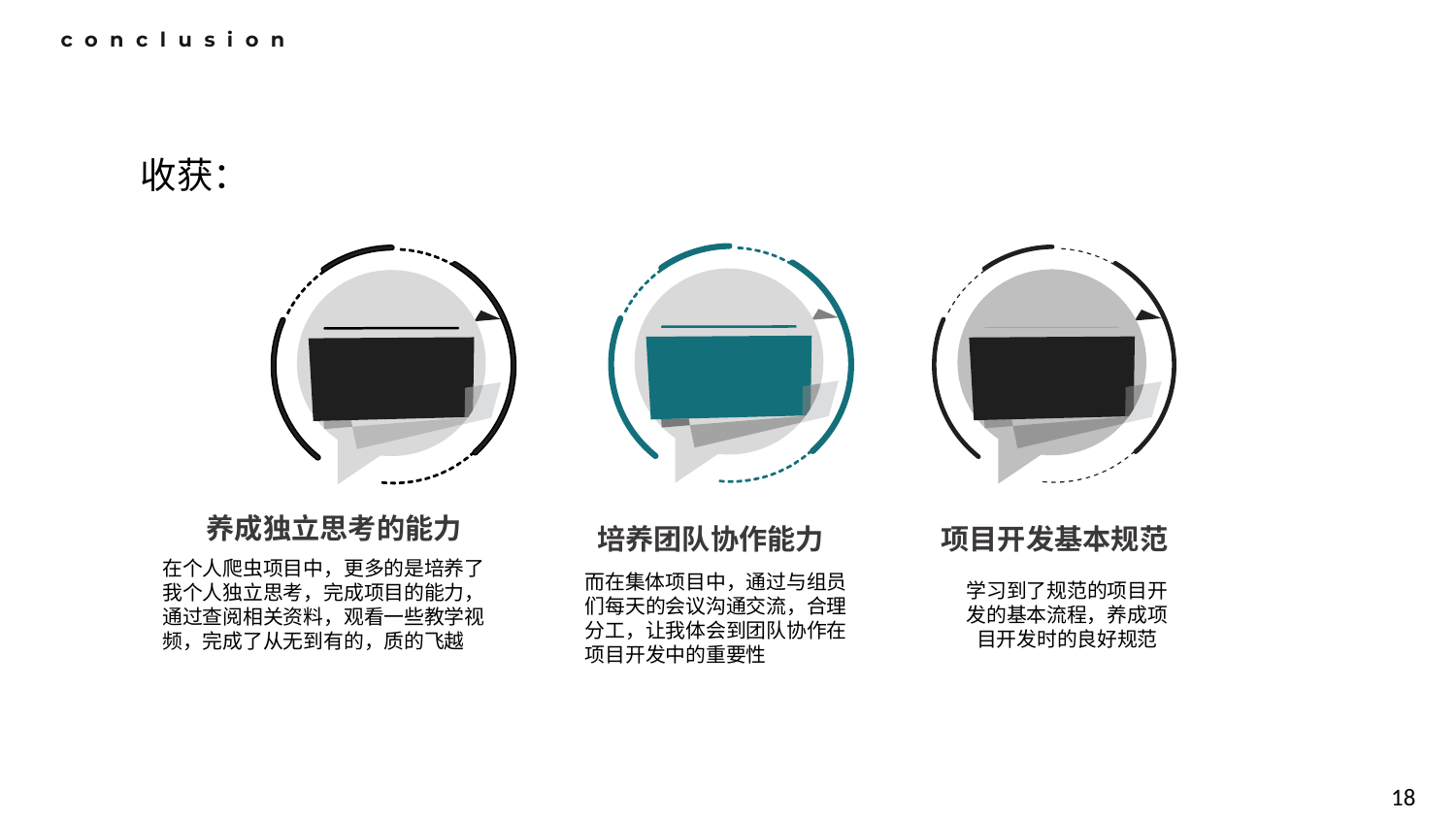

conclusion
收获：

养成独立思考的能力
培养团队协作能力
项目开发基本规范
在个人爬虫项目中，更多的是培养了我个人独立思考，完成项目的能力，通过查阅相关资料，观看一些教学视频，完成了从无到有的，质的飞越
而在集体项目中，通过与组员们每天的会议沟通交流，合理分工，让我体会到团队协作在项目开发中的重要性
学习到了规范的项目开发的基本流程，养成项目开发时的良好规范
18